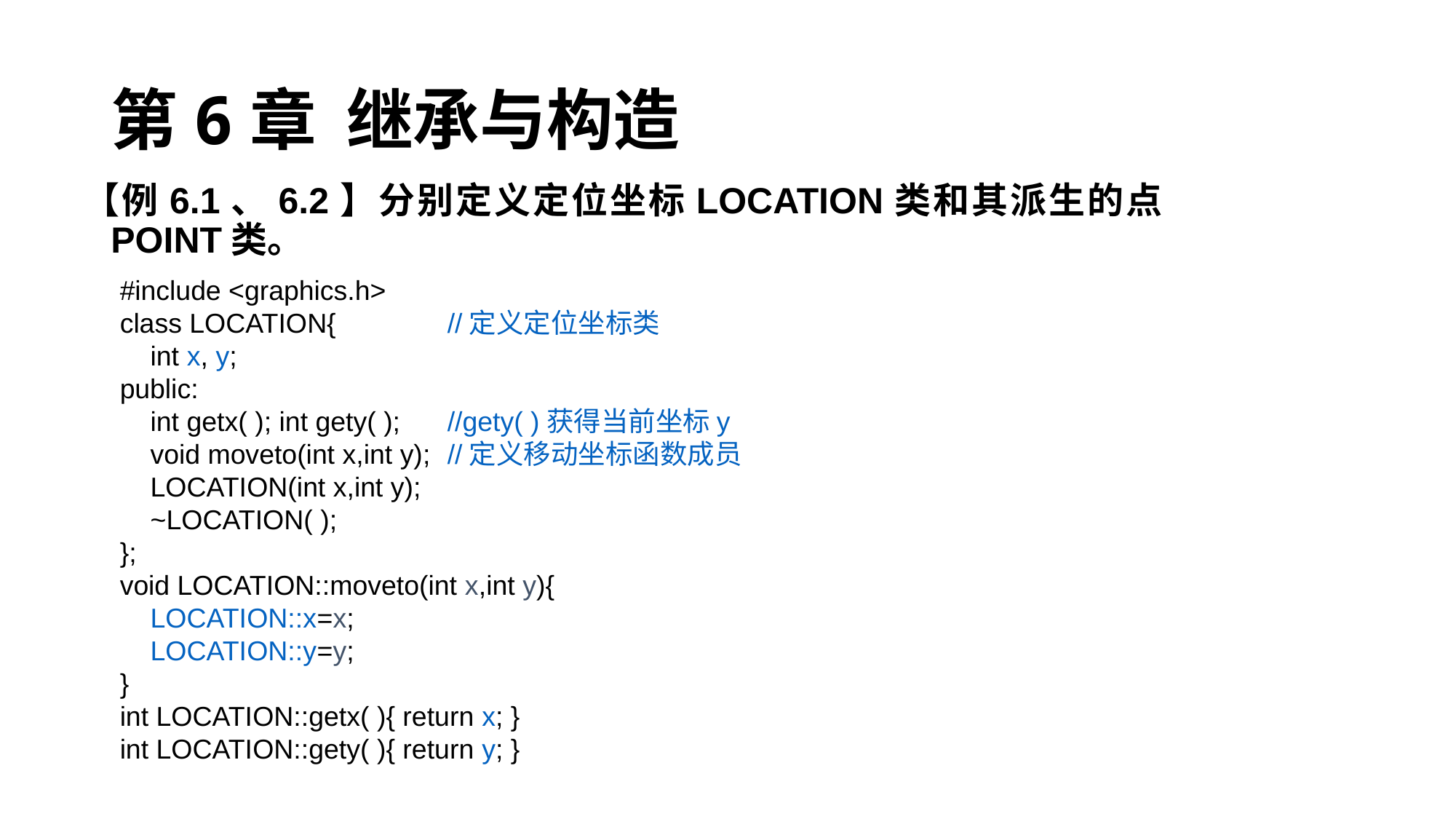

# 第6章  继承与构造
【例6.1、6.2】分别定义定位坐标LOCATION类和其派生的点POINT类。
#include <graphics.h>
class LOCATION{		//定义定位坐标类
    int x, y;
public:
    int getx( ); int gety( );	//gety( )获得当前坐标y
    void moveto(int x,int y);	//定义移动坐标函数成员
    LOCATION(int x,int y);
    ~LOCATION( );
};
void LOCATION::moveto(int x,int y){
    LOCATION::x=x;
    LOCATION::y=y;
}
int LOCATION::getx( ){ return x; }
int LOCATION::gety( ){ return y; }